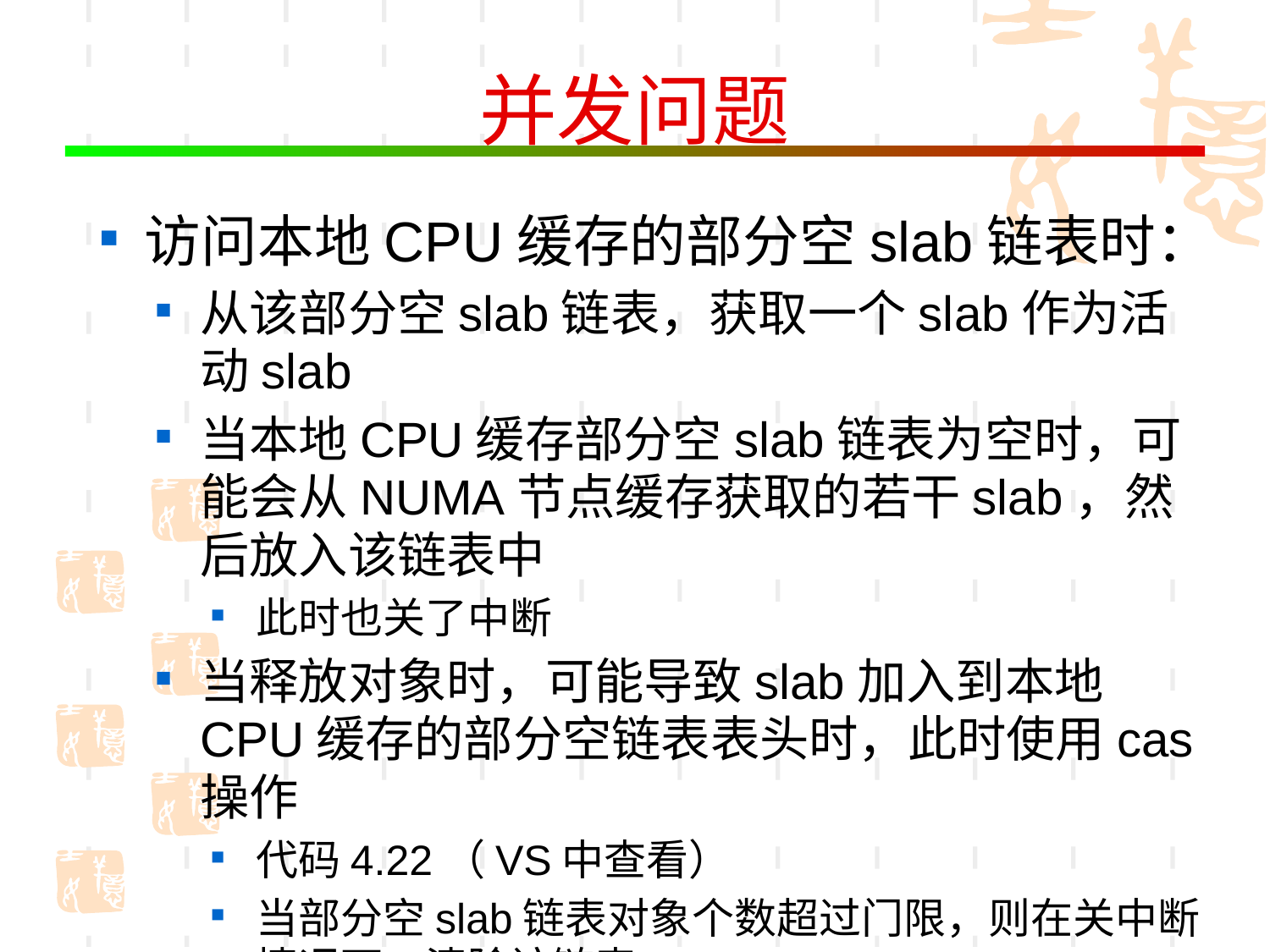

# 并发问题
访问本地CPU缓存的部分空slab链表时：
从该部分空slab链表，获取一个slab作为活动slab
当本地CPU缓存部分空slab链表为空时，可能会从NUMA节点缓存获取的若干slab，然后放入该链表中
此时也关了中断
当释放对象时，可能导致slab加入到本地CPU缓存的部分空链表表头时，此时使用cas操作
代码4.22（VS中查看）
当部分空slab链表对象个数超过门限，则在关中断情况下，清除该链表